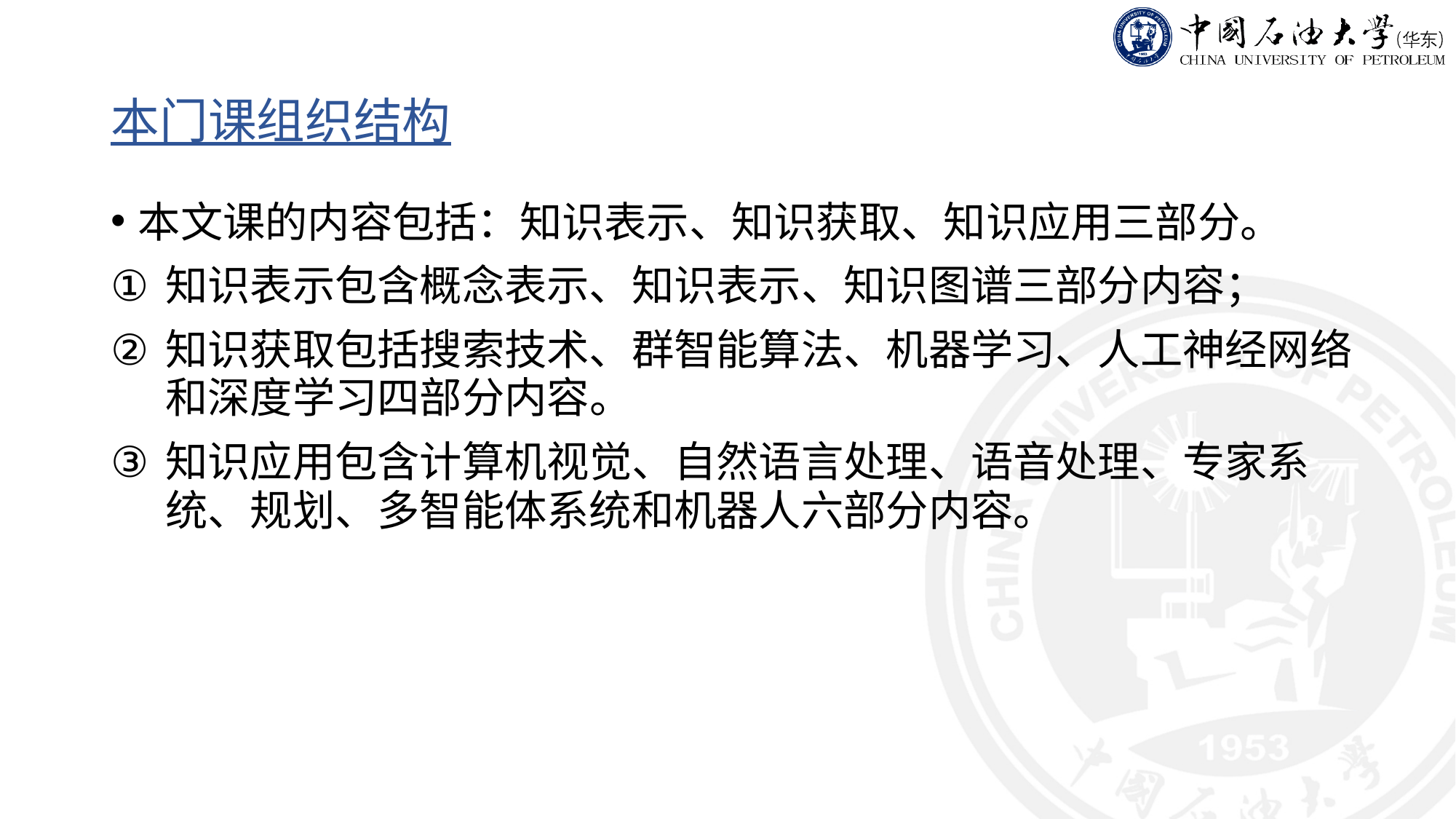

# 本门课组织结构
本文课的内容包括：知识表示、知识获取、知识应用三部分。
知识表示包含概念表示、知识表示、知识图谱三部分内容；
知识获取包括搜索技术、群智能算法、机器学习、人工神经网络和深度学习四部分内容。
知识应用包含计算机视觉、自然语言处理、语音处理、专家系统、规划、多智能体系统和机器人六部分内容。